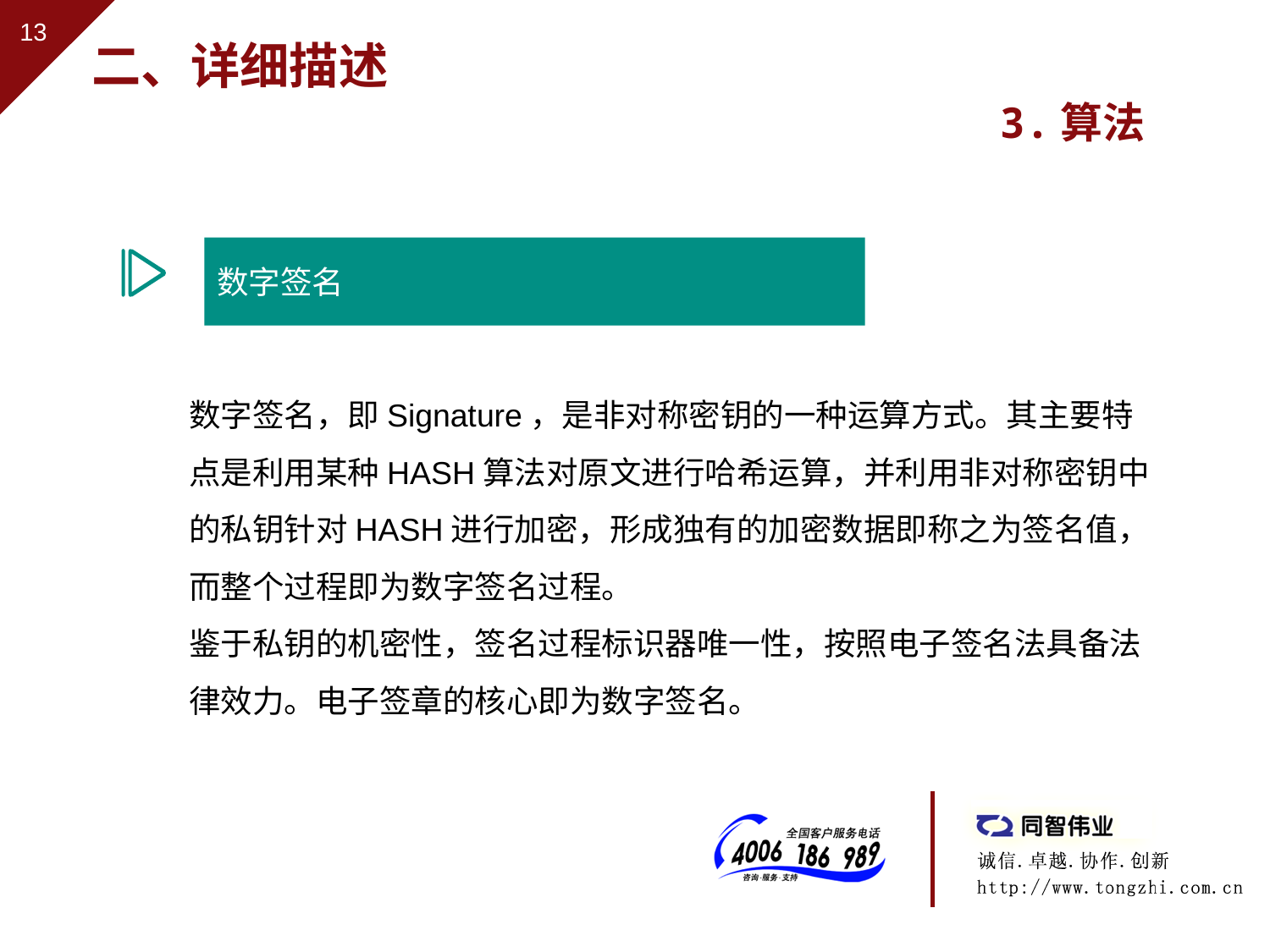

# 二、详细描述
3.算法
数字签名

数字签名，即Signature，是非对称密钥的一种运算方式。其主要特点是利用某种HASH算法对原文进行哈希运算，并利用非对称密钥中的私钥针对HASH进行加密，形成独有的加密数据即称之为签名值，而整个过程即为数字签名过程。
鉴于私钥的机密性，签名过程标识器唯一性，按照电子签名法具备法律效力。电子签章的核心即为数字签名。